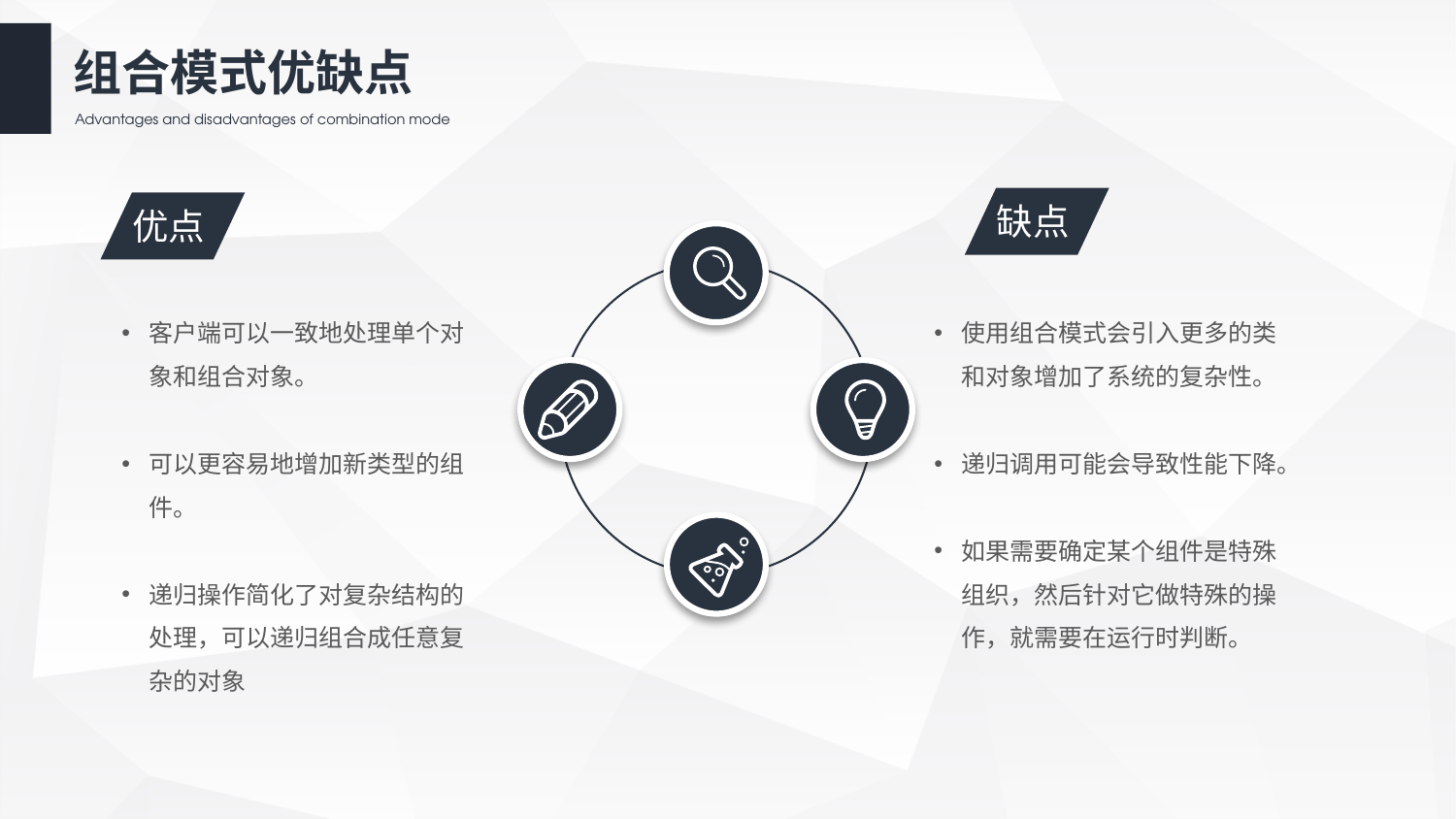

组合模式优缺点
Advantages and disadvantages of combination mode

缺点

优点

客户端可以一致地处理单个对象和组合对象。

可以更容易地增加新类型的组件。

递归操作简化了对复杂结构的处理，可以递归组合成任意复杂的对象
使用组合模式会引入更多的类和对象增加了系统的复杂性。

递归调用可能会导致性能下降。

如果需要确定某个组件是特殊组织，然后针对它做特殊的操作，就需要在运行时判断。